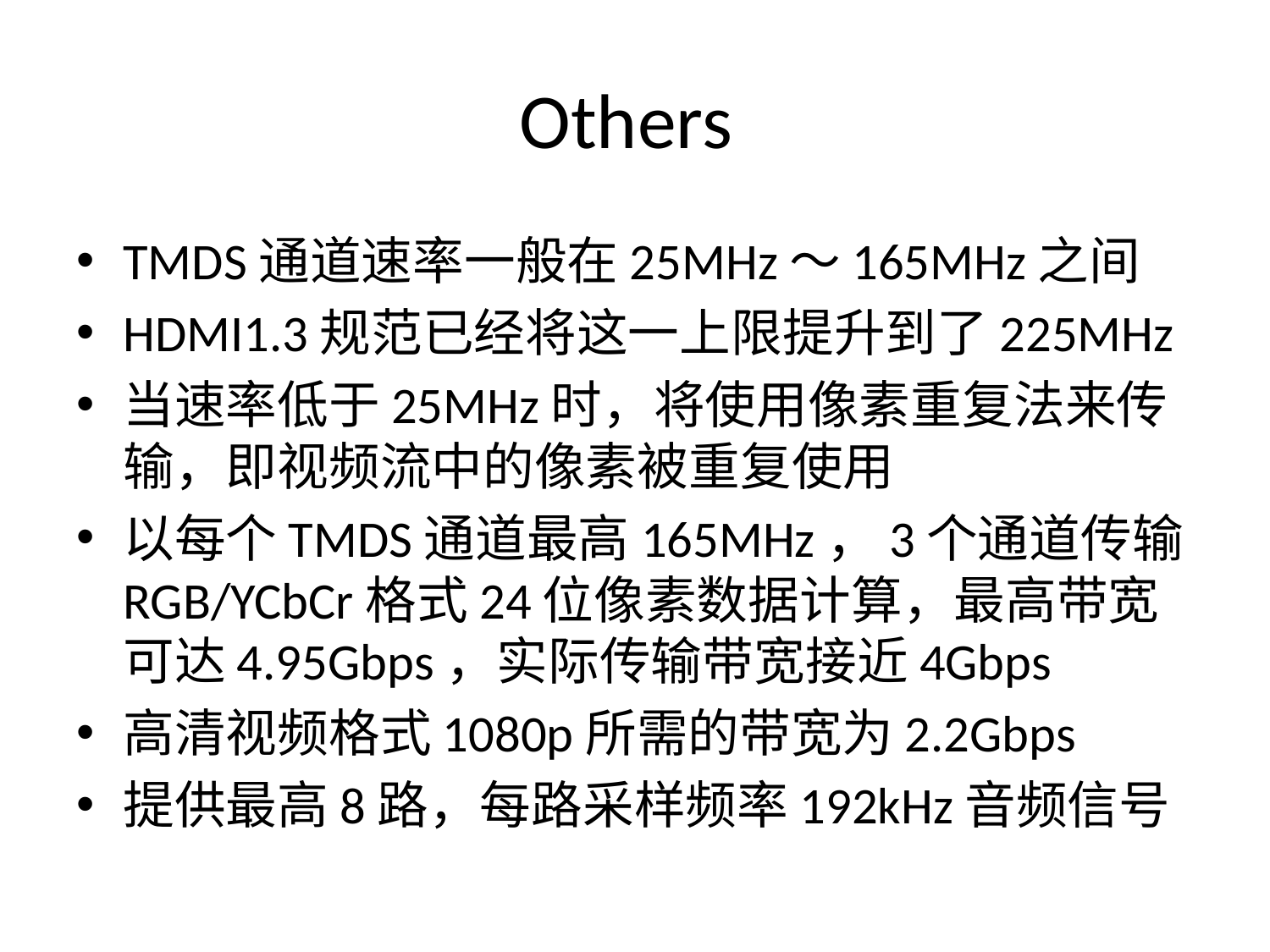

# Others
TMDS通道速率一般在25MHz～165MHz之间
HDMI1.3规范已经将这一上限提升到了225MHz
当速率低于25MHz时，将使用像素重复法来传输，即视频流中的像素被重复使用
以每个TMDS通道最高165MHz，3个通道传输RGB/YCbCr格式24位像素数据计算，最高带宽可达4.95Gbps，实际传输带宽接近4Gbps
高清视频格式1080p所需的带宽为2.2Gbps
提供最高8路，每路采样频率192kHz音频信号